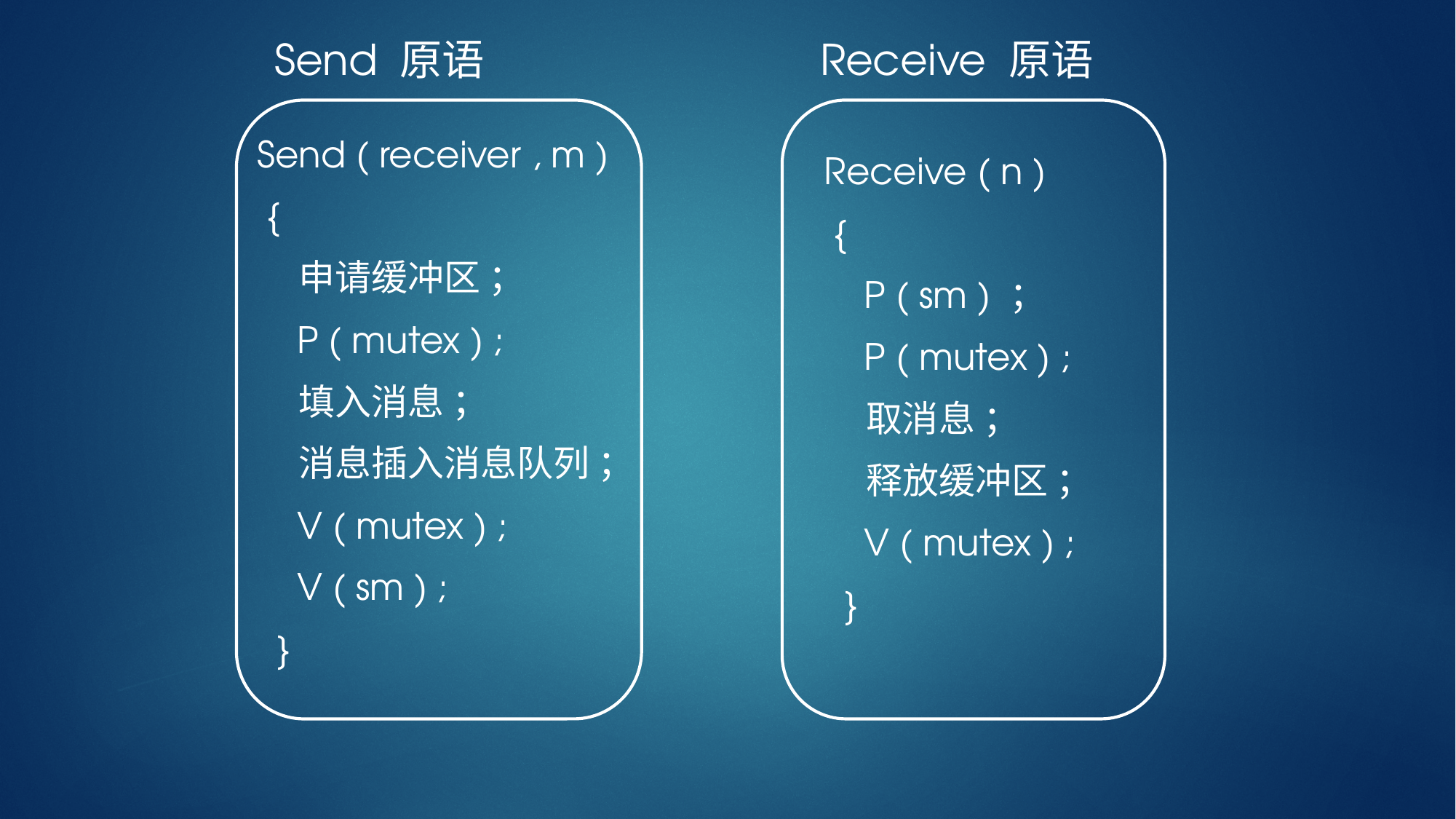

Send 原语
Receive 原语

Send ( receiver , m )
 {
    申请缓冲区 ；
    P ( mutex ) ;
    填入消息 ；
    消息插入消息队列 ；
    V ( mutex ) ;
    V ( sm ) ;
  }
Receive ( n )
 {
    P ( sm ) ；
    P ( mutex ) ;
    取消息 ；
    释放缓冲区 ；
    V ( mutex ) ;
  }